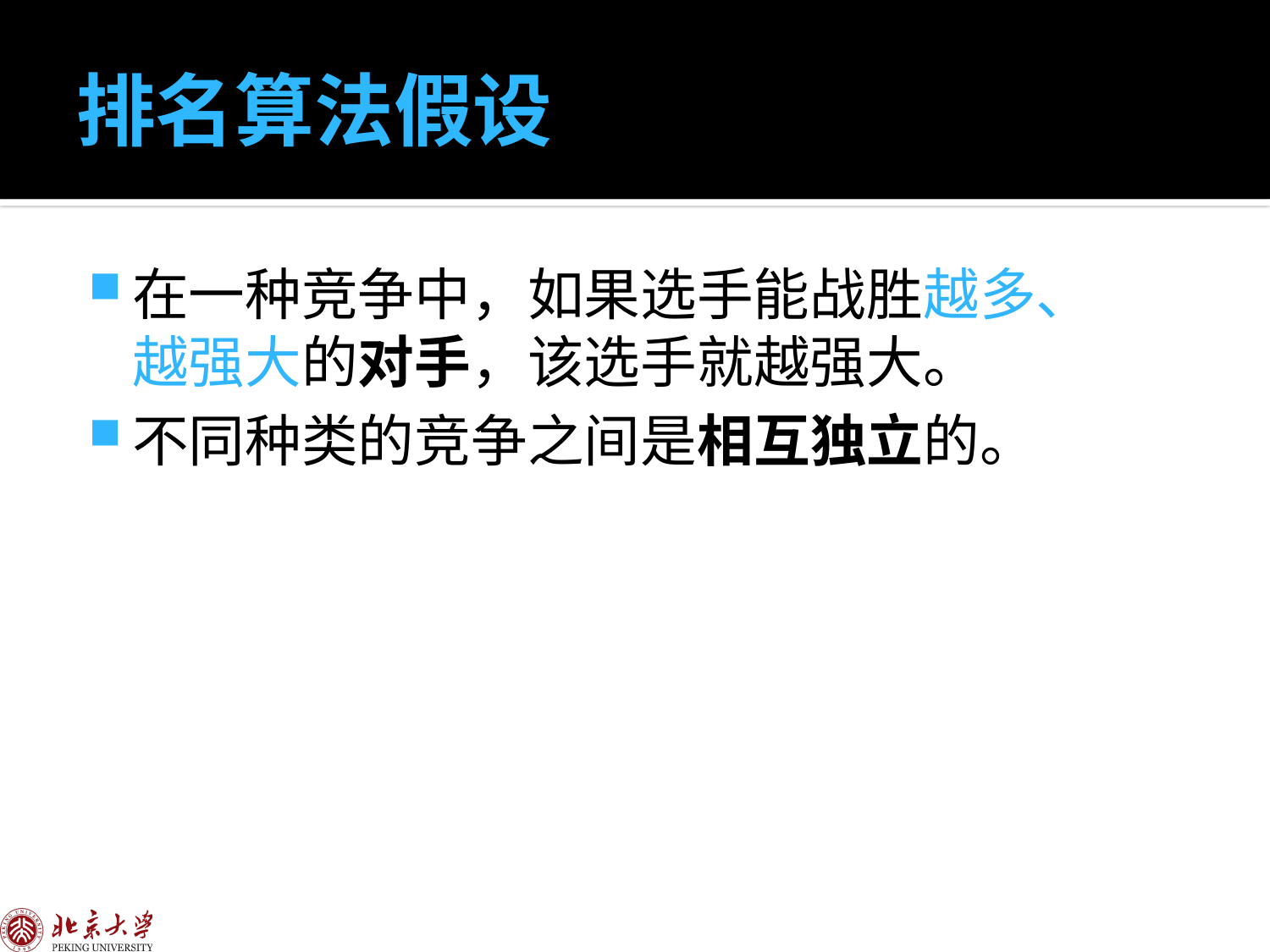

# 排名算法假设
在一种竞争中，如果选手能战胜越多、
越强大的对手，该选手就越强大。
不同种类的竞争之间是相互独立的。